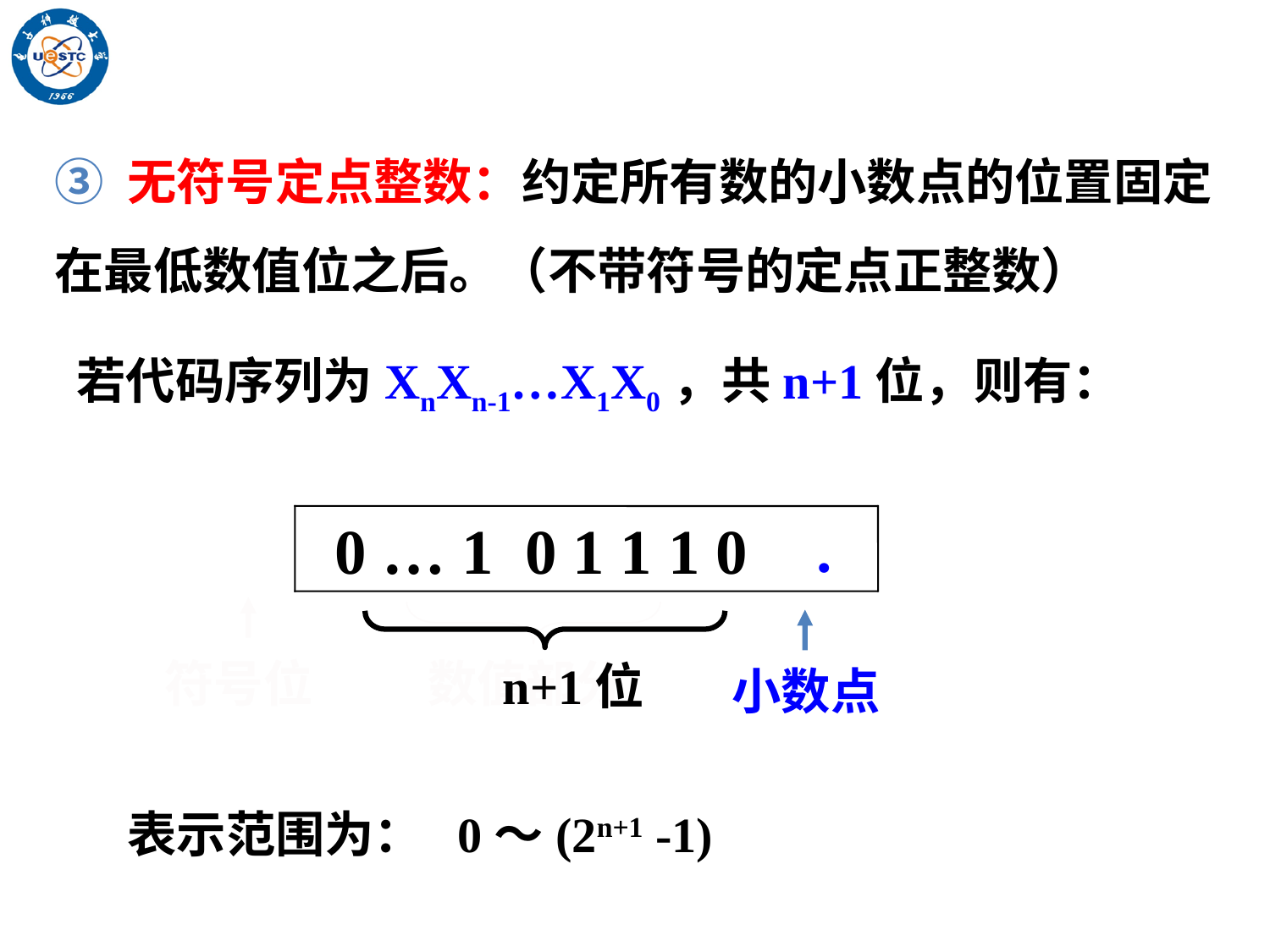

③ 无符号定点整数：约定所有数的小数点的位置固定在最低数值位之后。（不带符号的定点正整数）
若代码序列为XnXn-1…X1X0，共n+1位，则有：

  0 … 1  0 1 1 1 0   ．

符号位
数值部分
小数点
n+1位
表示范围为：  0～(2n+1 -1)